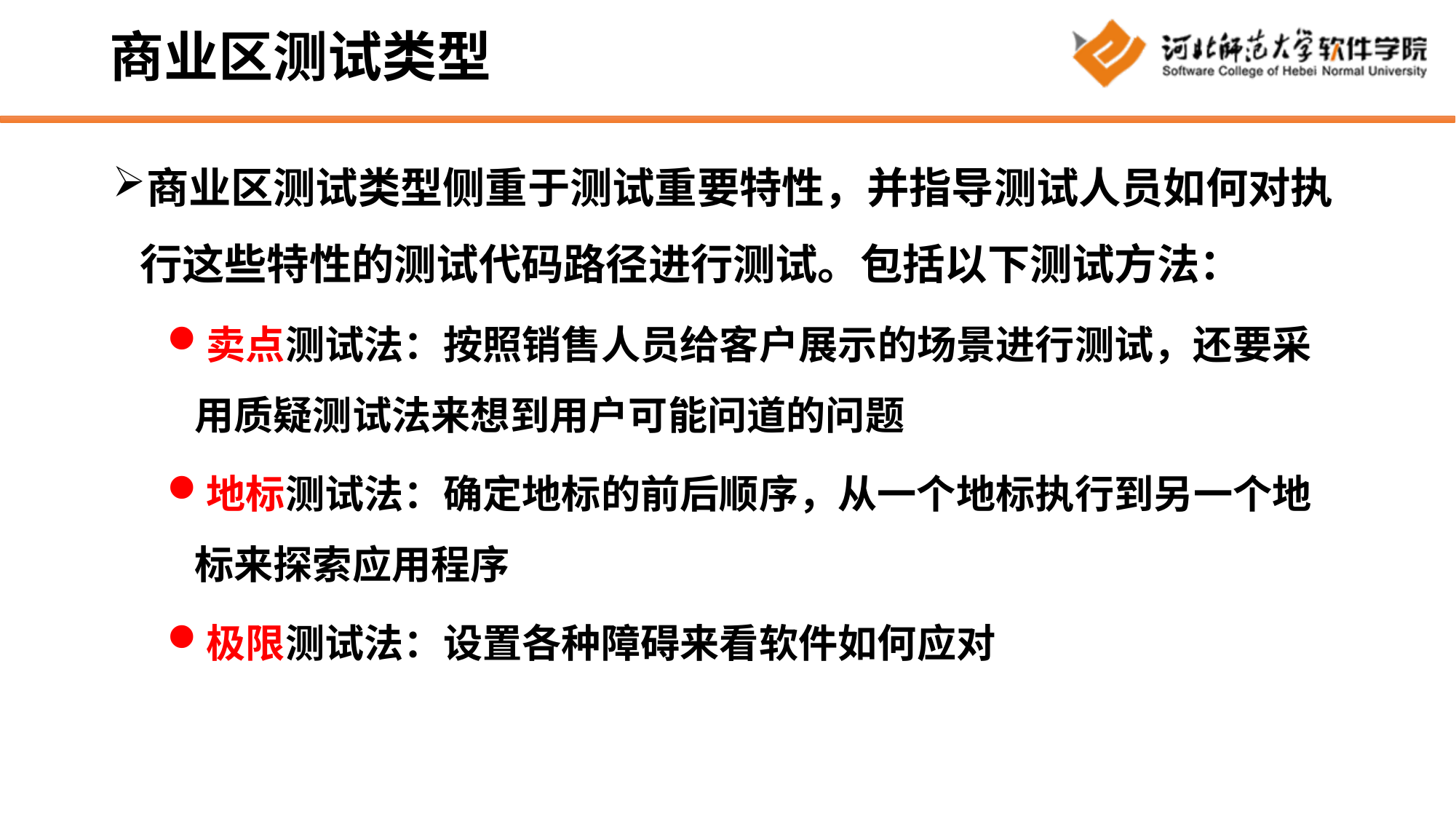

# 商业区测试类型
商业区测试类型侧重于测试重要特性，并指导测试人员如何对执行这些特性的测试代码路径进行测试。包括以下测试方法：
卖点测试法：按照销售人员给客户展示的场景进行测试，还要采用质疑测试法来想到用户可能问道的问题
地标测试法：确定地标的前后顺序，从一个地标执行到另一个地标来探索应用程序
极限测试法：设置各种障碍来看软件如何应对